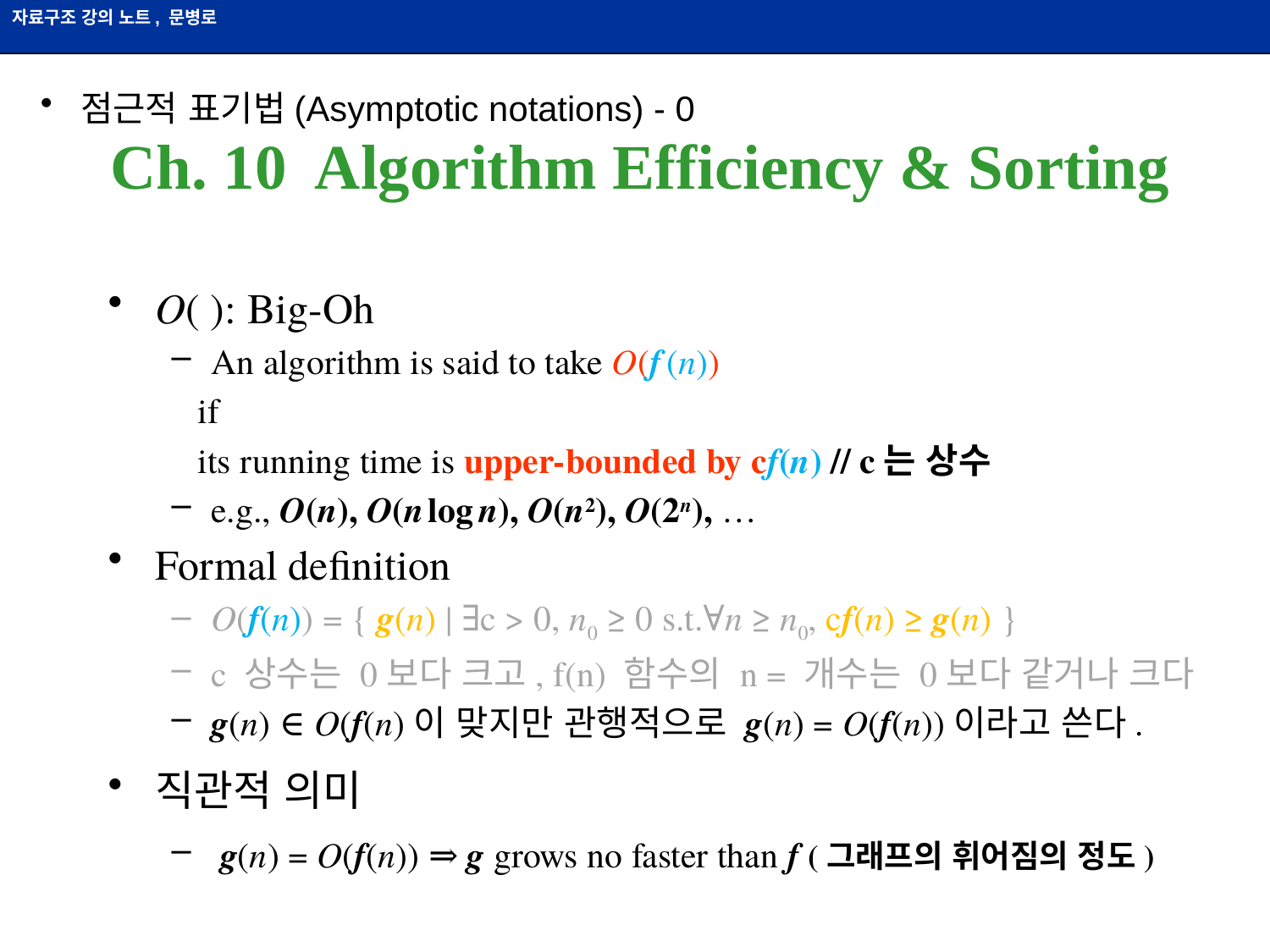

점근적 표기법(Asymptotic notations) - 0
# Ch. 10  Algorithm Efficiency & Sorting
O( ): Big-Oh
An algorithm is said to take O(f (n))
   if
   its running time is upper-bounded by cf(n) // c는 상수
e.g., O(n), O(n log n), O(n2), O(2n), …
Formal definition
O(f(n)) = { g(n) | ∃c > 0, n0 ≥ 0 s.t.∀n ≥ n0, cf(n) ≥ g(n) }
c 상수는 0보다 크고, f(n) 함수의 n = 개수는 0보다 같거나 크다
g(n) ∈ O(f(n)이 맞지만 관행적으로 g(n) = O(f(n))이라고 쓴다.
직관적 의미
 g(n) = O(f(n)) ⇒ g grows no faster than f (그래프의 휘어짐의 정도)